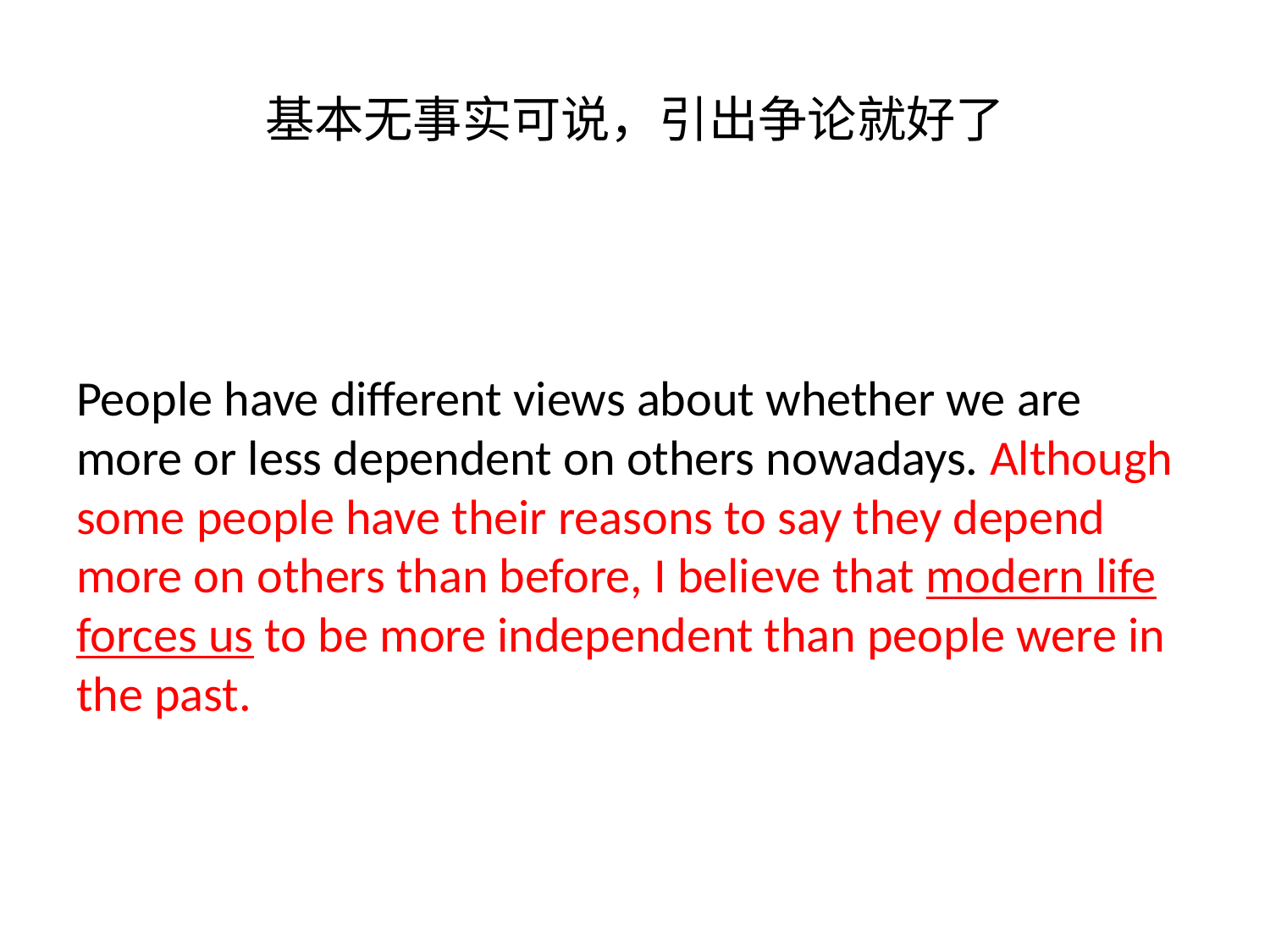

# 基本无事实可说，引出争论就好了

People have different views about whether we are more or less dependent on others nowadays. Although some people have their reasons to say they depend more on others than before, I believe that modern life forces us to be more independent than people were in the past.